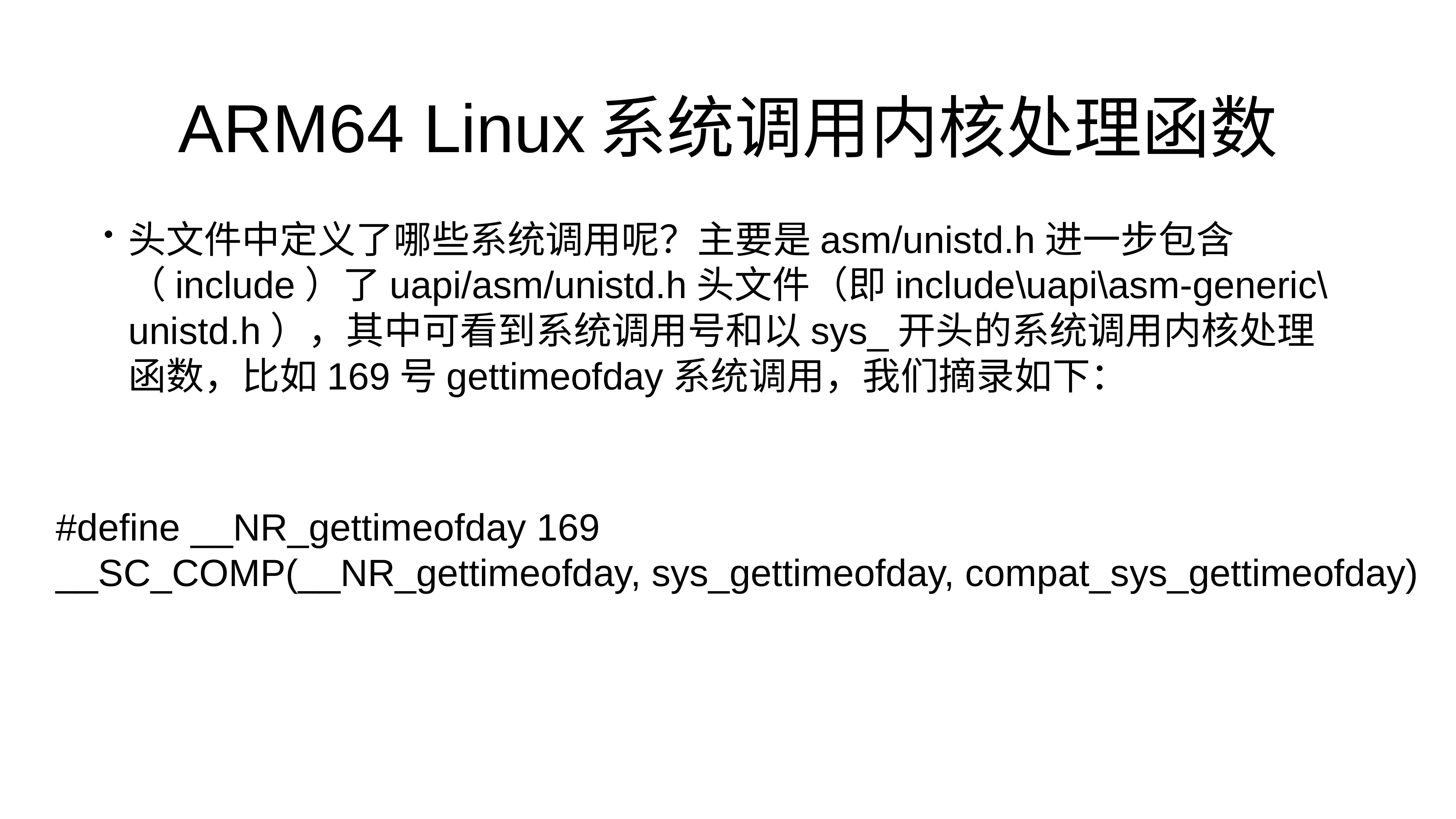

# ARM64 Linux系统调用内核处理函数
头文件中定义了哪些系统调用呢？主要是asm/unistd.h进一步包含（include）了uapi/asm/unistd.h头文件（即include\uapi\asm-generic\unistd.h），其中可看到系统调用号和以sys_开头的系统调用内核处理函数，比如169号gettimeofday系统调用，我们摘录如下：
#define __NR_gettimeofday 169
__SC_COMP(__NR_gettimeofday, sys_gettimeofday, compat_sys_gettimeofday)